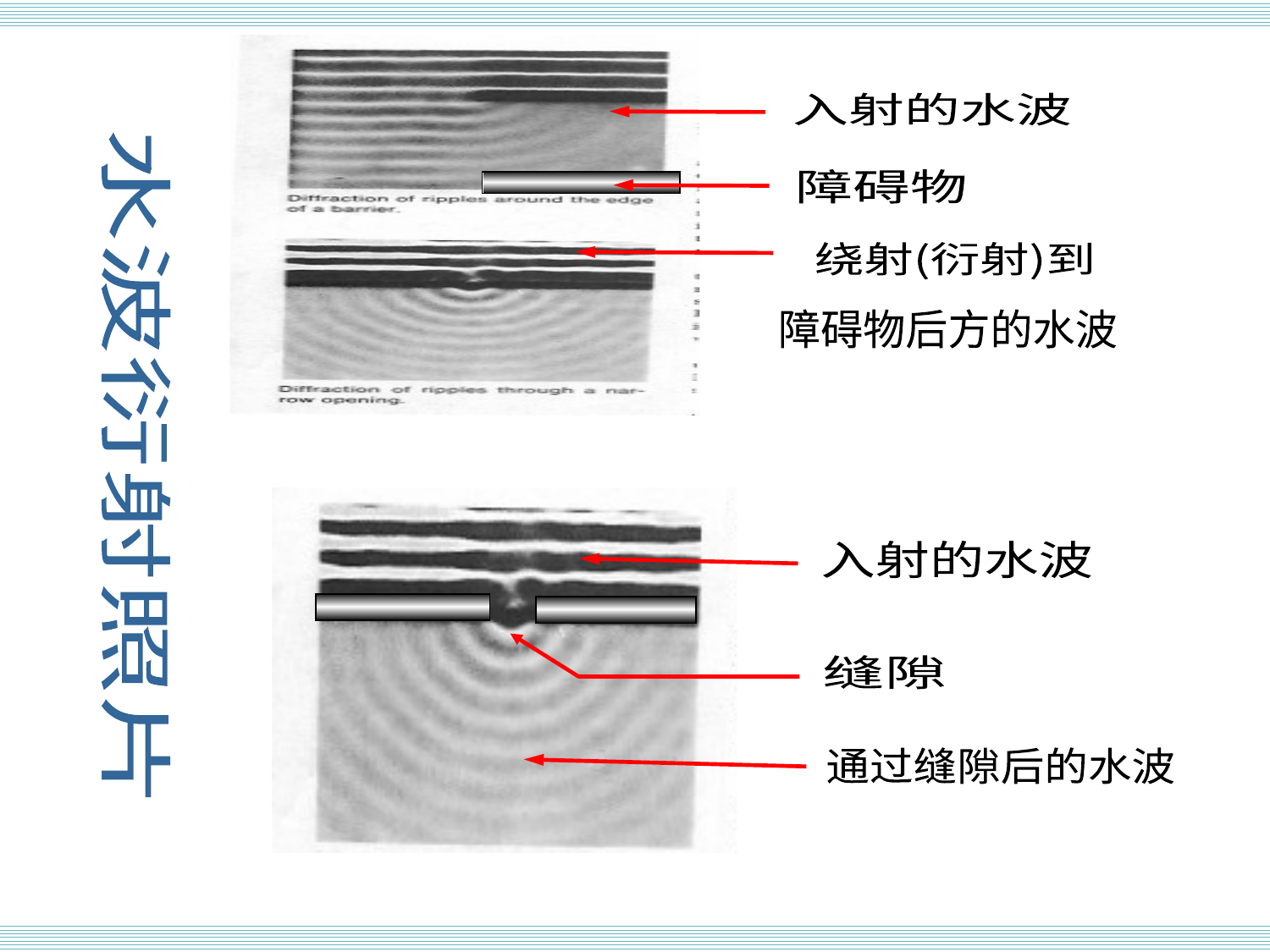

照片

入射的水波

障碍物

绕射(衍射)到

障碍物后方的水波
水波衍射照片

入射的水波

缝隙
通过缝隙后的水波